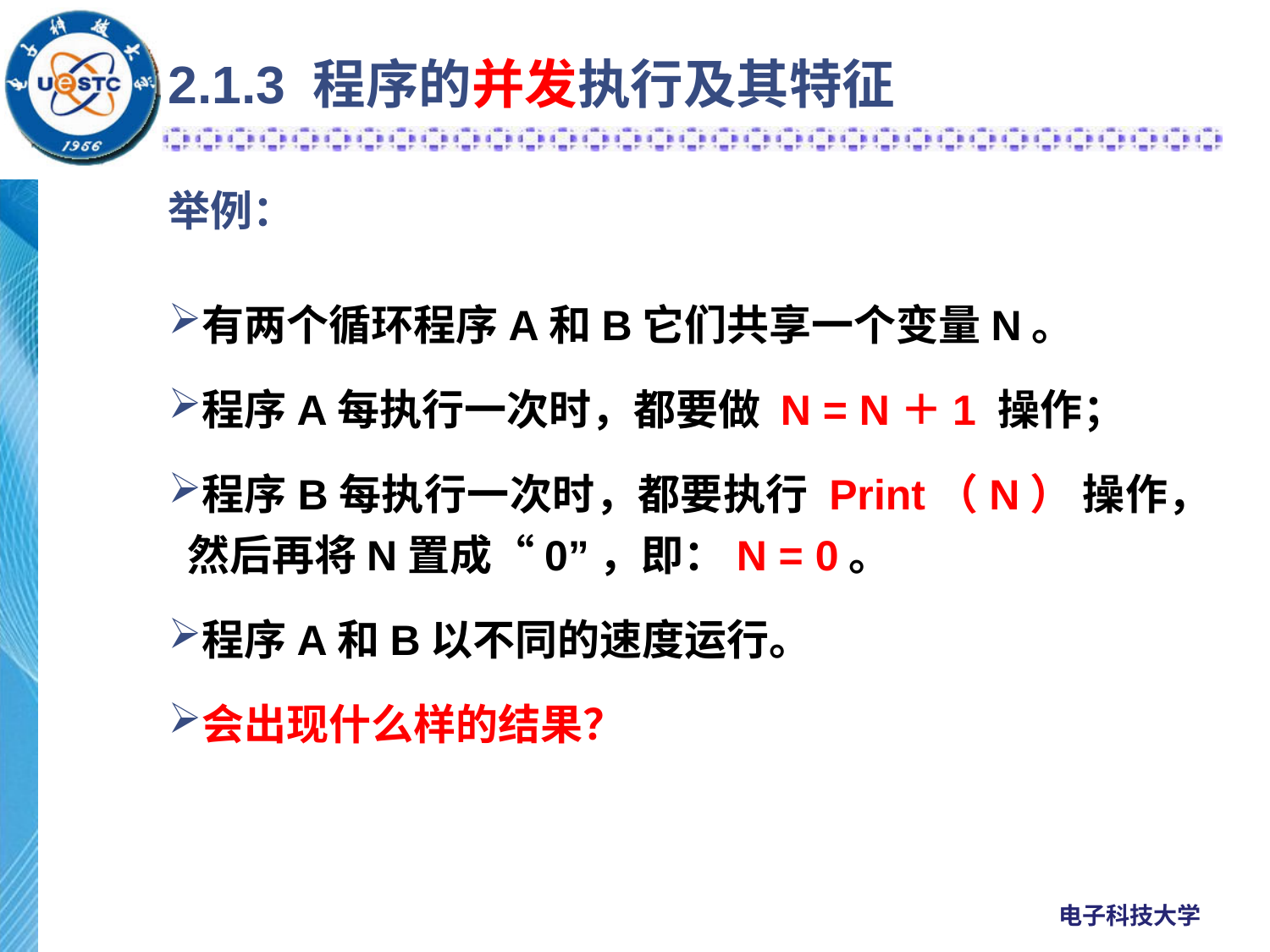

2.1.3 程序的并发执行及其特征
# 举例：
有两个循环程序A和B它们共享一个变量N。
程序A每执行一次时，都要做 N = N＋1 操作；
程序B每执行一次时，都要执行 Print（N） 操作，然后再将N置成“0”，即：N = 0。
程序A和B以不同的速度运行。
会出现什么样的结果？